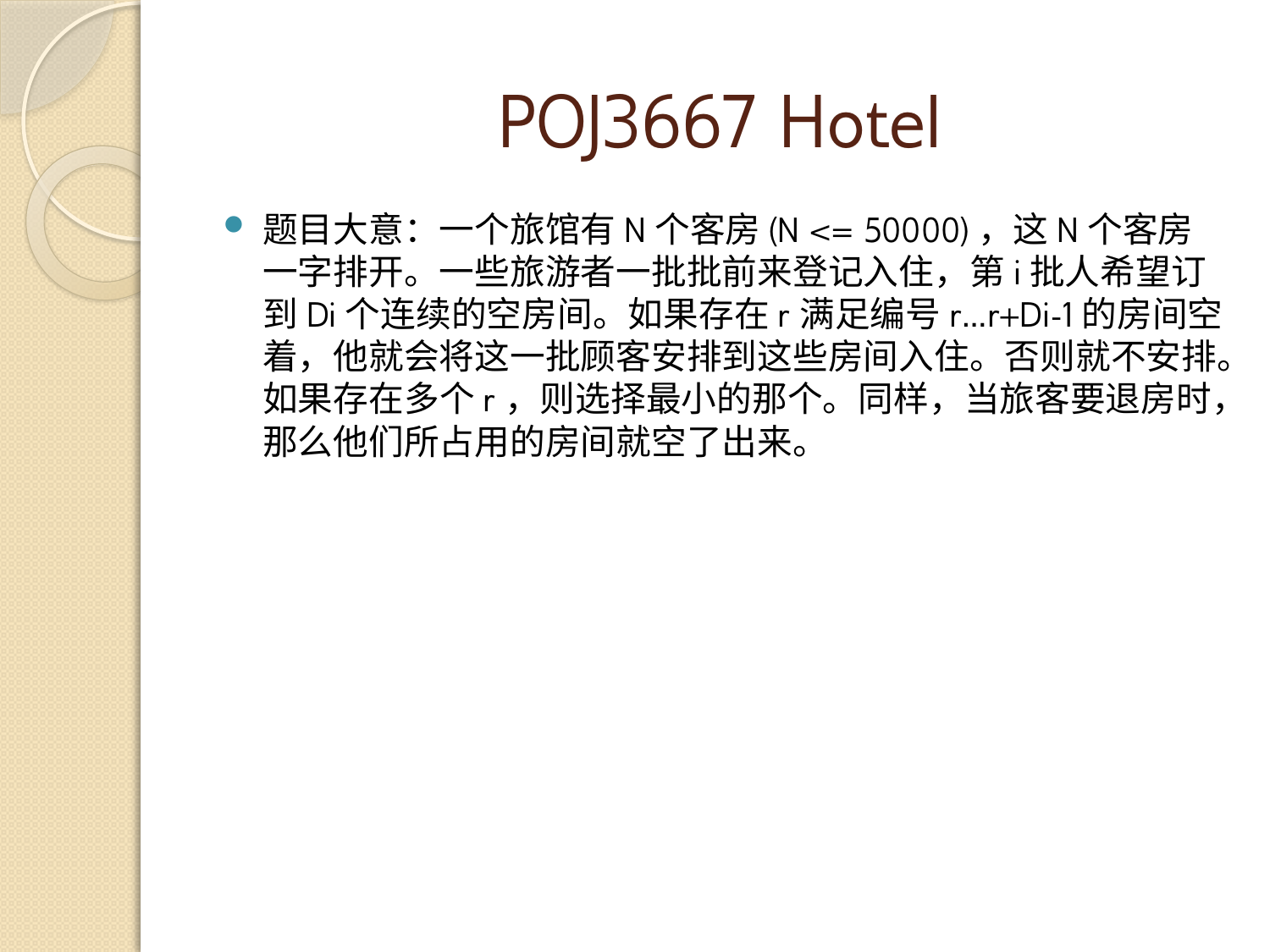

# POJ3667 Hotel
题目大意：一个旅馆有N个客房(N <= 50000)，这N个客房一字排开。一些旅游者一批批前来登记入住，第i批人希望订到Di个连续的空房间。如果存在r满足编号r…r+Di-1的房间空着，他就会将这一批顾客安排到这些房间入住。否则就不安排。如果存在多个r，则选择最小的那个。同样，当旅客要退房时，那么他们所占用的房间就空了出来。